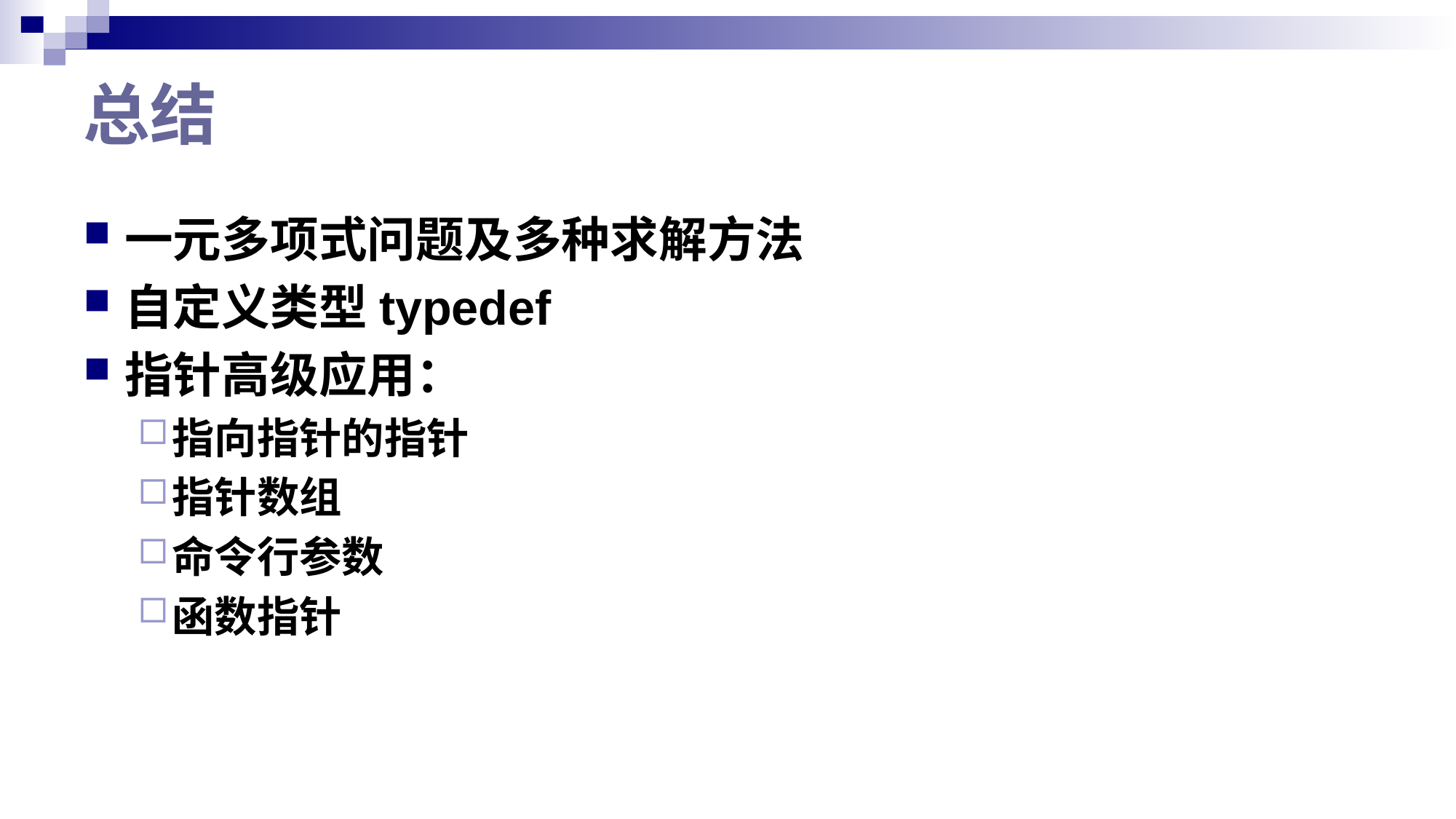

# 总结
一元多项式问题及多种求解方法
自定义类型typedef
指针高级应用：
指向指针的指针
指针数组
命令行参数
函数指针